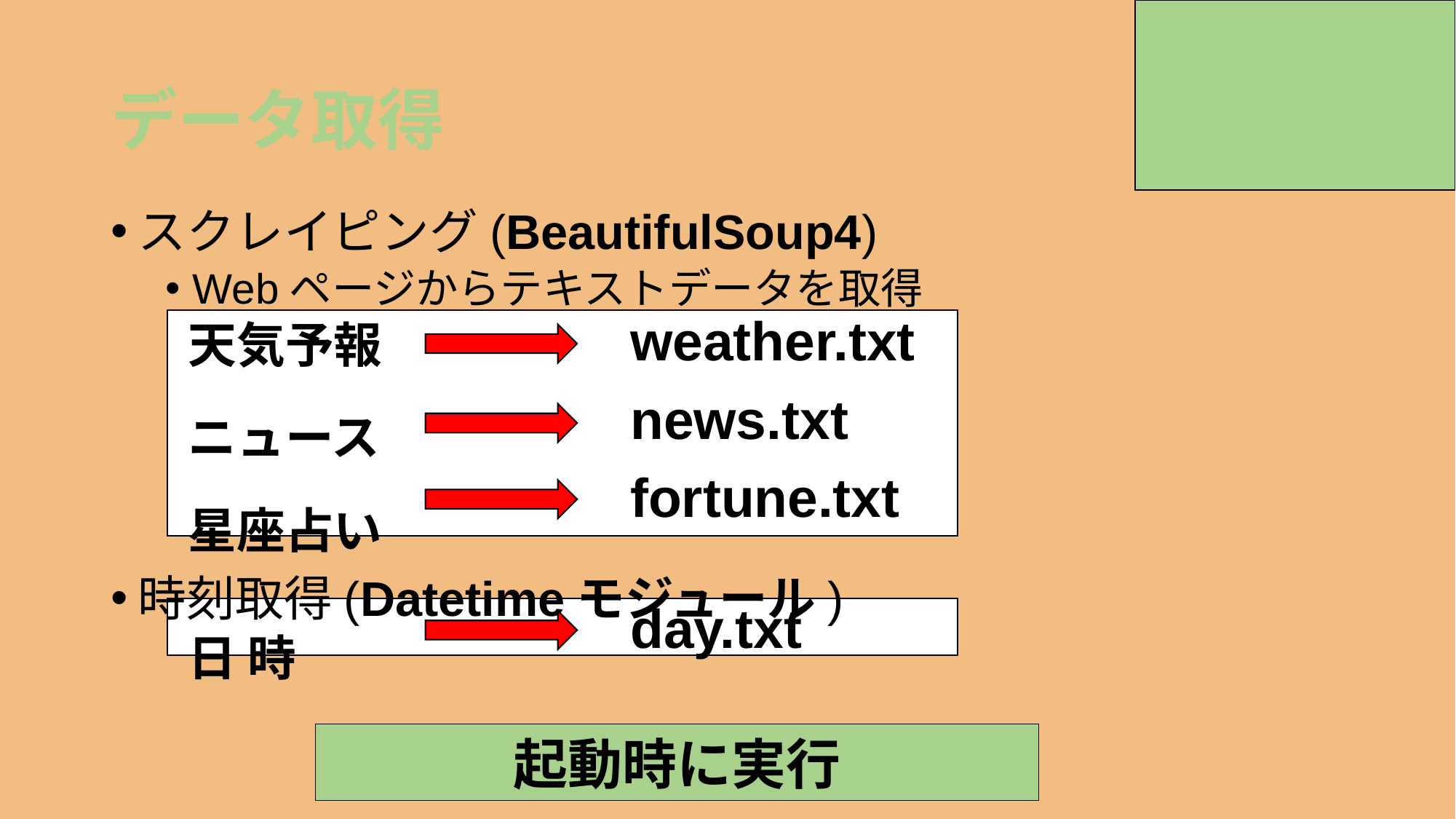

# データ取得
スクレイピング(BeautifulSoup4)
Webページからテキストデータを取得
 天気予報

 ニュース

 星座占い
時刻取得(Datetimeモジュール)
 日 時
weather.txt

news.txt

fortune.txt

day.txt

起動時に実行